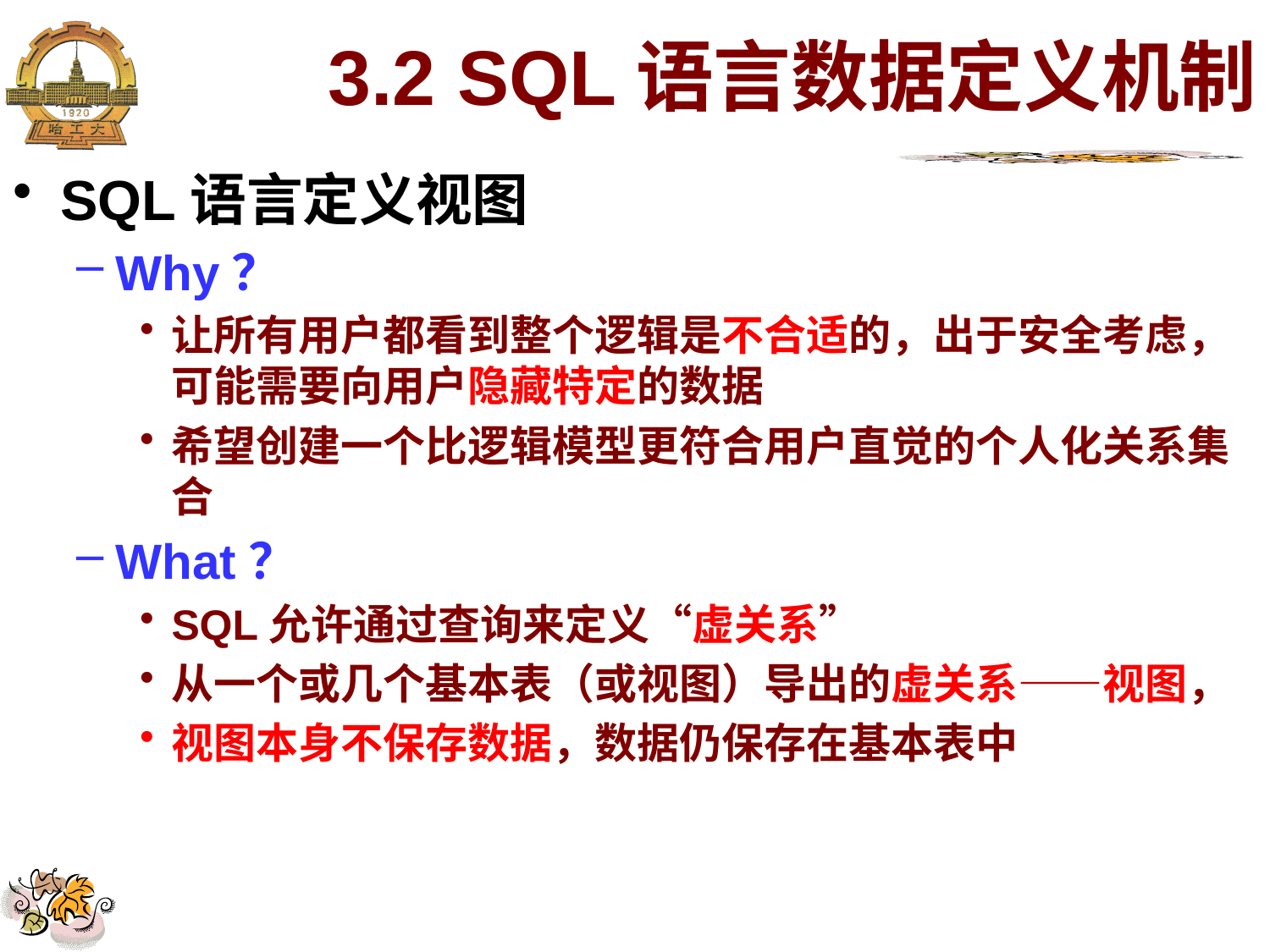

# 3.2 SQL语言数据定义机制
SQL语言定义视图
Why？
让所有用户都看到整个逻辑是不合适的，出于安全考虑，可能需要向用户隐藏特定的数据
希望创建一个比逻辑模型更符合用户直觉的个人化关系集合
What？
SQL允许通过查询来定义“虚关系”
从一个或几个基本表（或视图）导出的虚关系——视图，
视图本身不保存数据，数据仍保存在基本表中